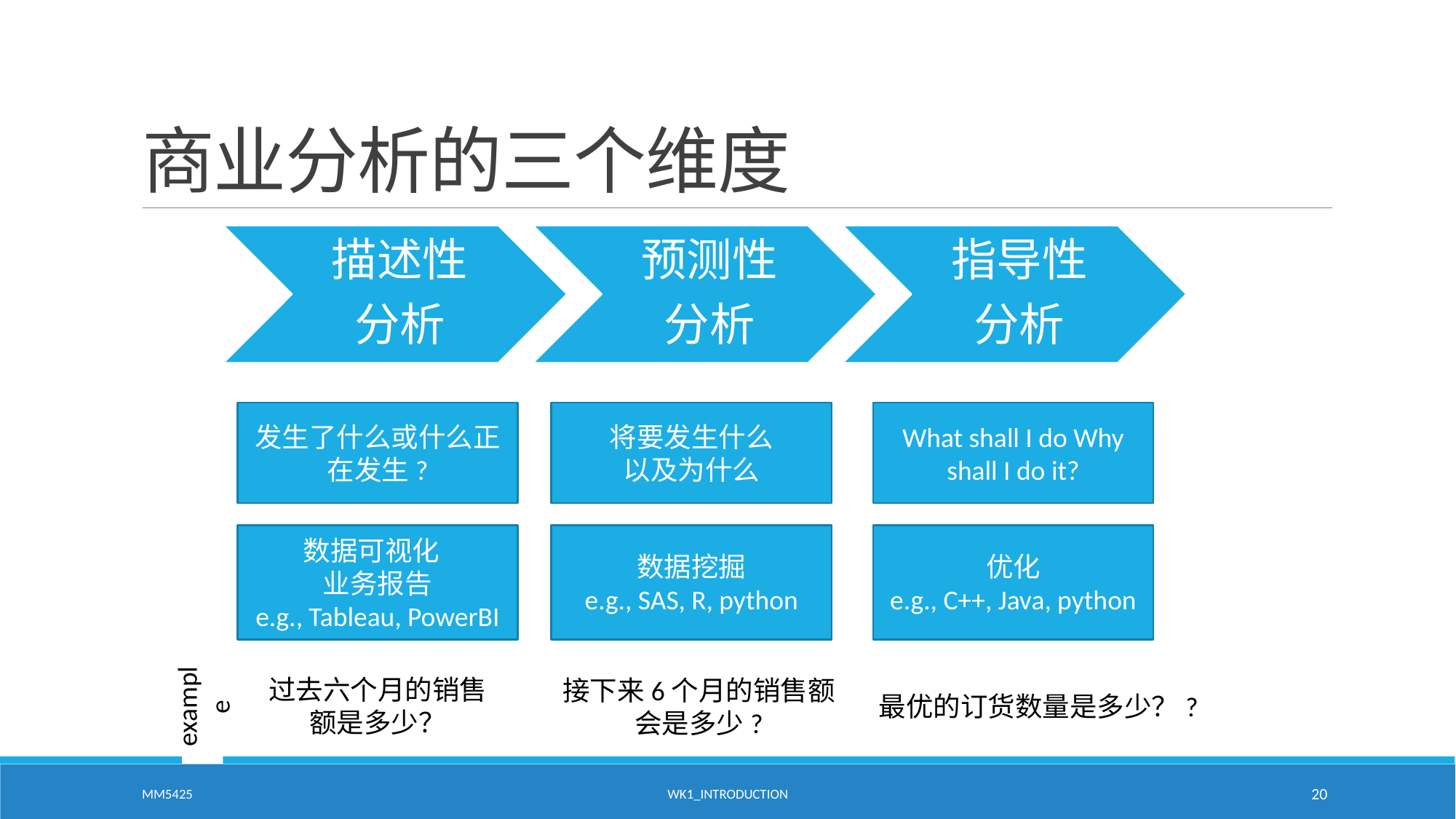

# 商业分析的三个维度
描述性
分析
预测性
分析
指导性
分析
发生了什么或什么正在发生?
将要发生什么
以及为什么
What shall I do Why shall I do it?
数据可视化
业务报告
e.g., Tableau, PowerBI
数据挖掘
e.g., SAS, R, python
优化
e.g., C++, Java, python
example
过去六个月的销售额是多少？
最优的订货数量是多少？?
接下来6个月的销售额会是多少?
MM5425
WK1_Introduction
20